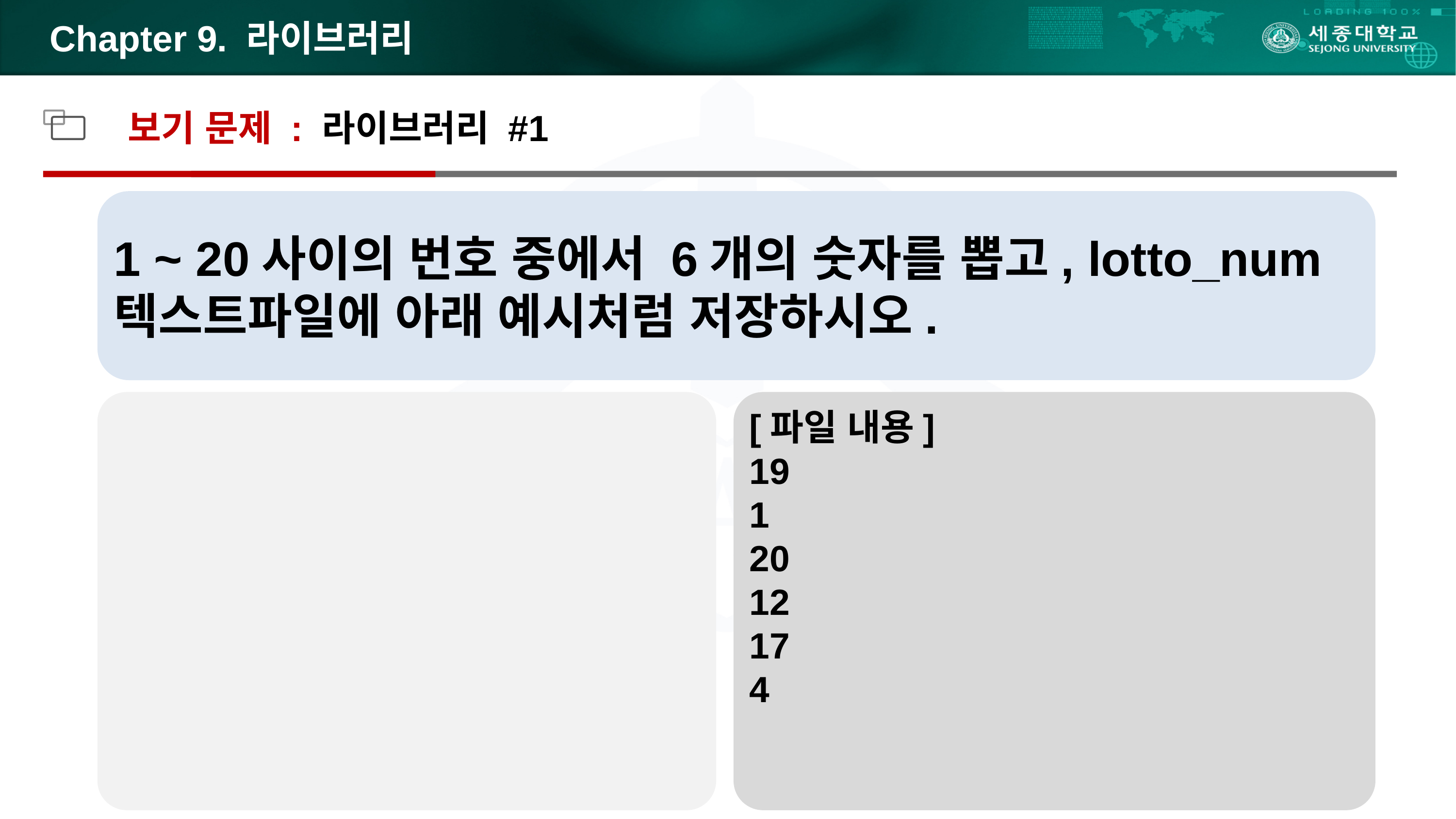

# Chapter 9. 라이브러리
보기 문제 : 라이브러리 #1
1 ~ 20사이의 번호 중에서 6개의 숫자를 뽑고, lotto_num 텍스트파일에 아래 예시처럼 저장하시오.

[파일 내용]
19
1
20
12
17
4